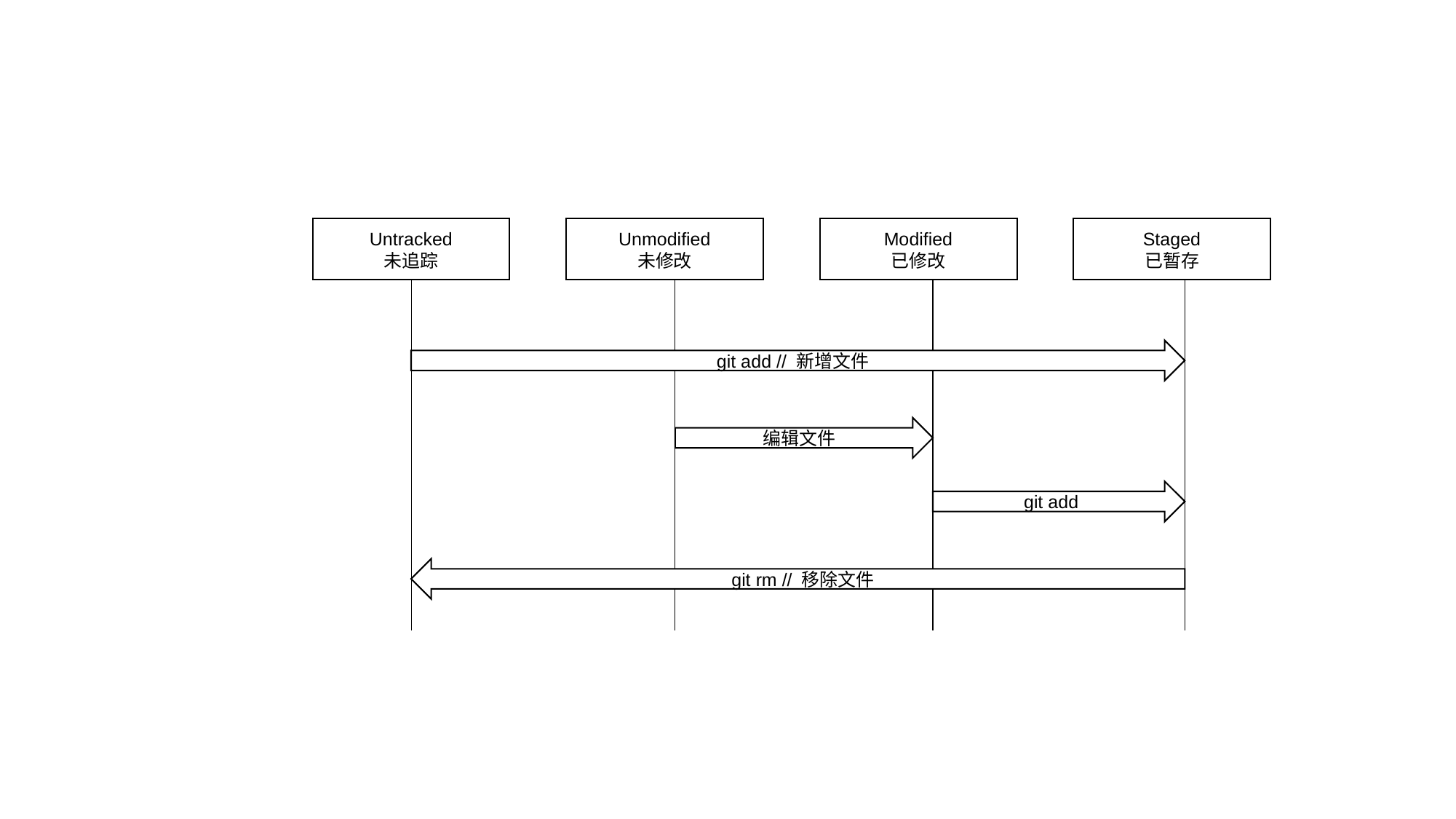

Staged
已暂存
Unmodified
未修改
Modified
已修改
Untracked
未追踪
git add // 新增文件
编辑文件
git add
git rm // 移除文件